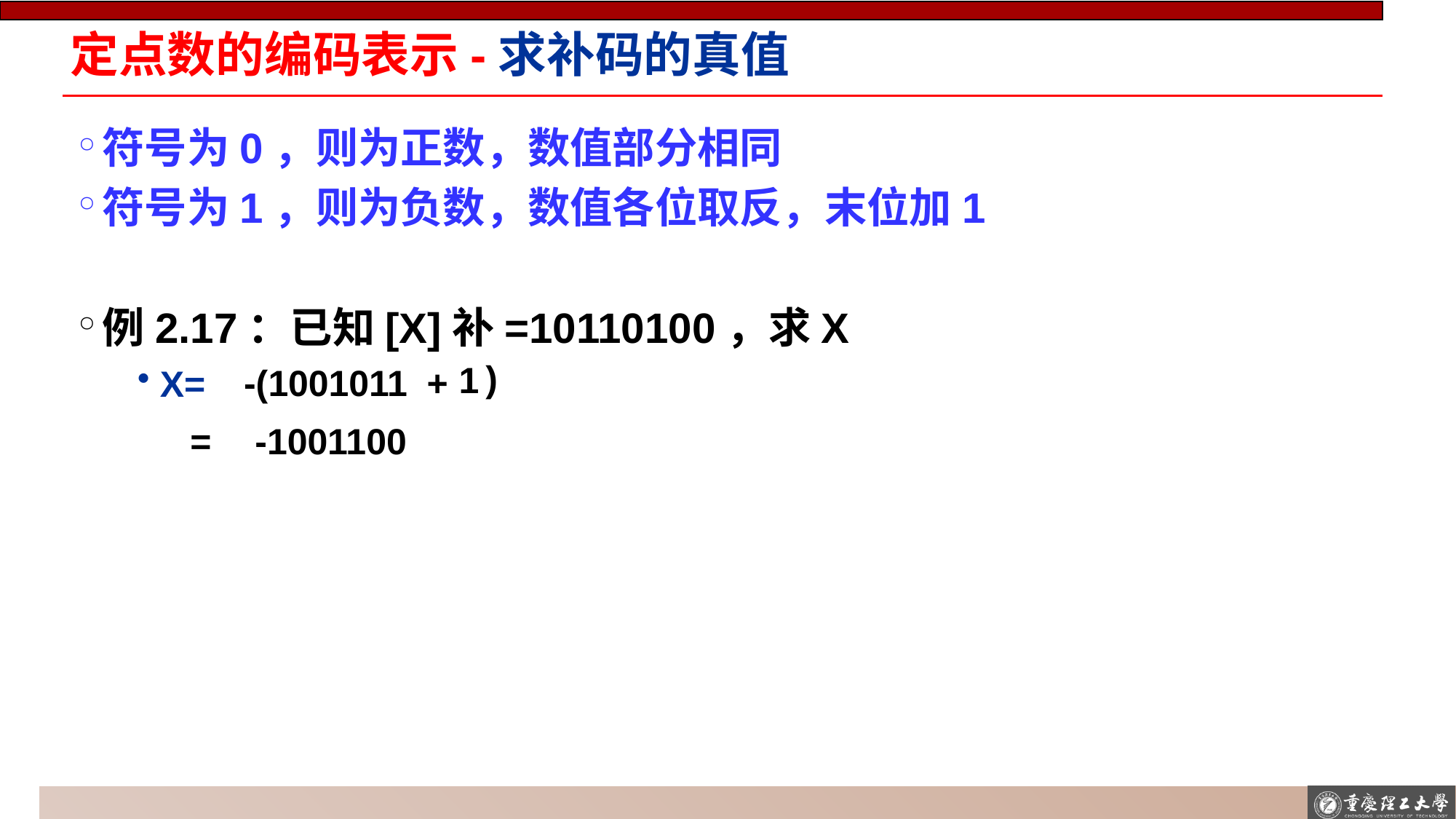

# 定点数的编码表示-求补码的真值
符号为0，则为正数，数值部分相同
符号为1，则为负数，数值各位取反，末位加1

例2.17：已知[X]补=10110100，求X
X=
)
1
-(1001011
+
=
-1001100